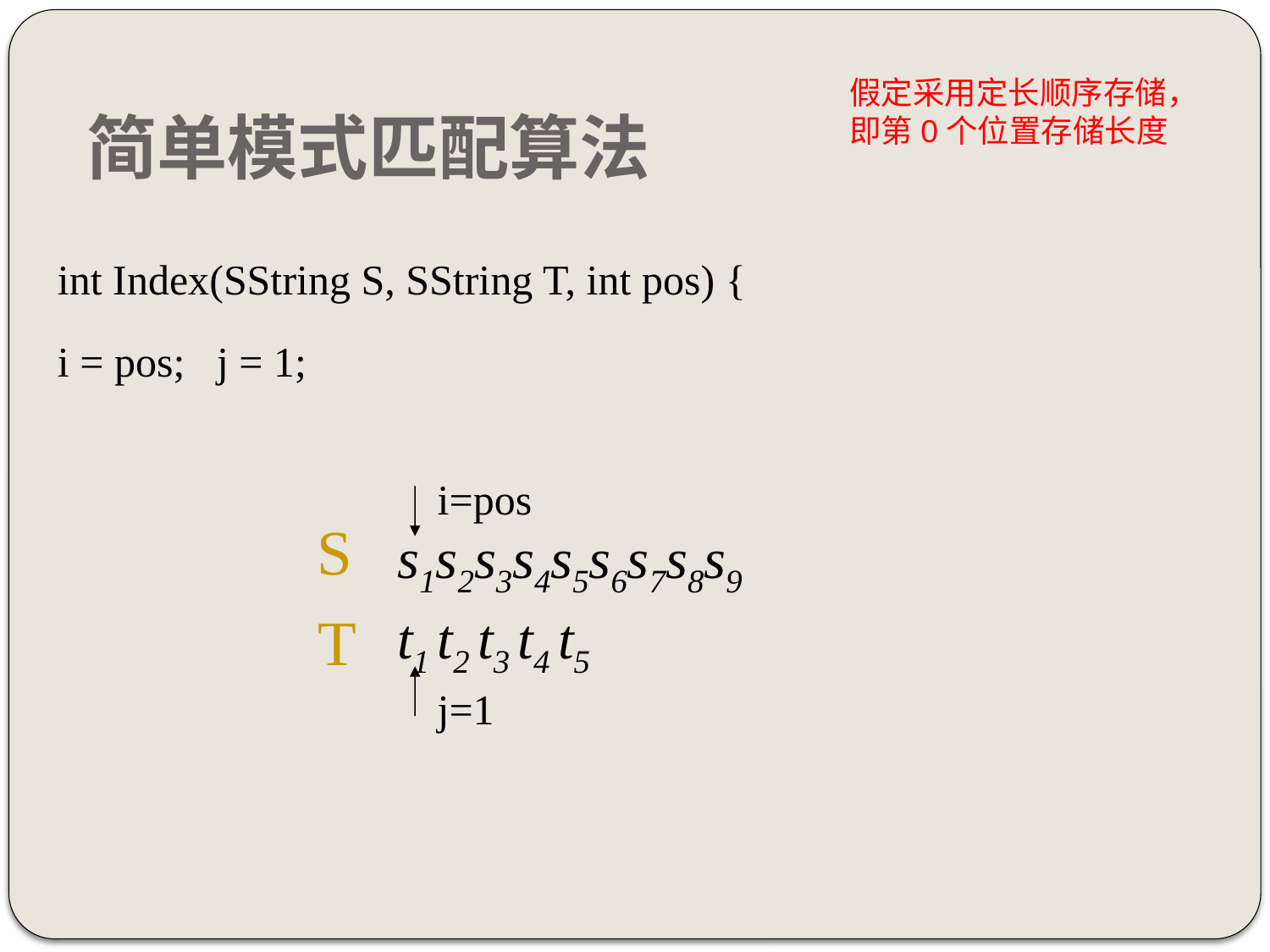

假定采用定长顺序存储，即第0个位置存储长度
# 简单模式匹配算法
int Index(SString S, SString T, int pos) {
i = pos;   j = 1;
i=pos

S
s1s2s3s4s5s6s7s8s9
T
t1 t2 t3 t4 t5

j=1